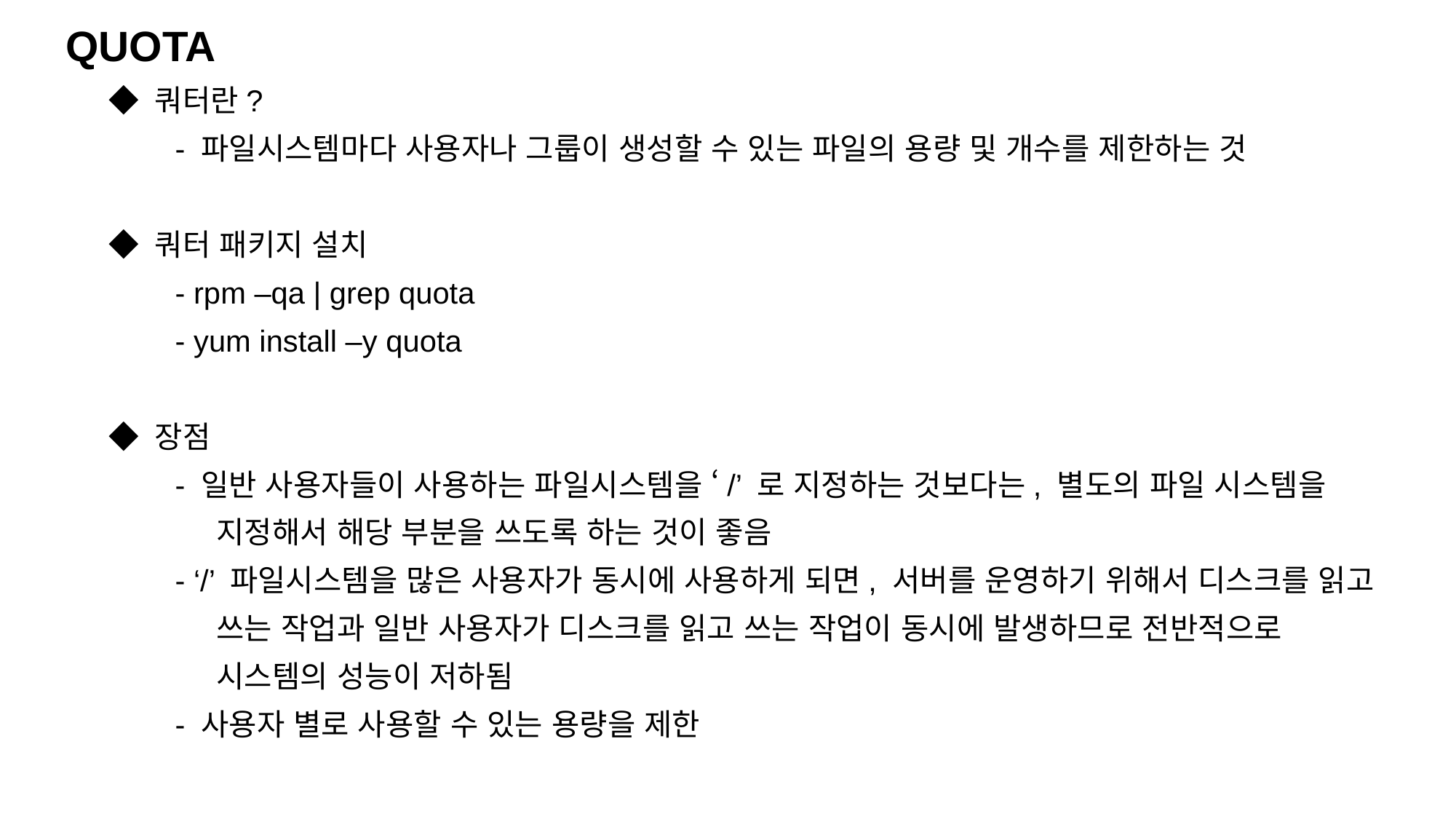

QUOTA
     ◆ 쿼터란?
 	- 파일시스템마다 사용자나 그룹이 생성할 수 있는 파일의 용량 및 개수를 제한하는 것

     ◆ 쿼터 패키지 설치
	- rpm –qa | grep quota
	- yum install –y quota

     ◆ 장점
	- 일반 사용자들이 사용하는 파일시스템을 ‘/’ 로 지정하는 것보다는, 별도의 파일 시스템을
	    지정해서 해당 부분을 쓰도록 하는 것이 좋음
	- ‘/’ 파일시스템을 많은 사용자가 동시에 사용하게 되면, 서버를 운영하기 위해서 디스크를 읽고
	    쓰는 작업과 일반 사용자가 디스크를 읽고 쓰는 작업이 동시에 발생하므로 전반적으로
	    시스템의 성능이 저하됨
	- 사용자 별로 사용할 수 있는 용량을 제한